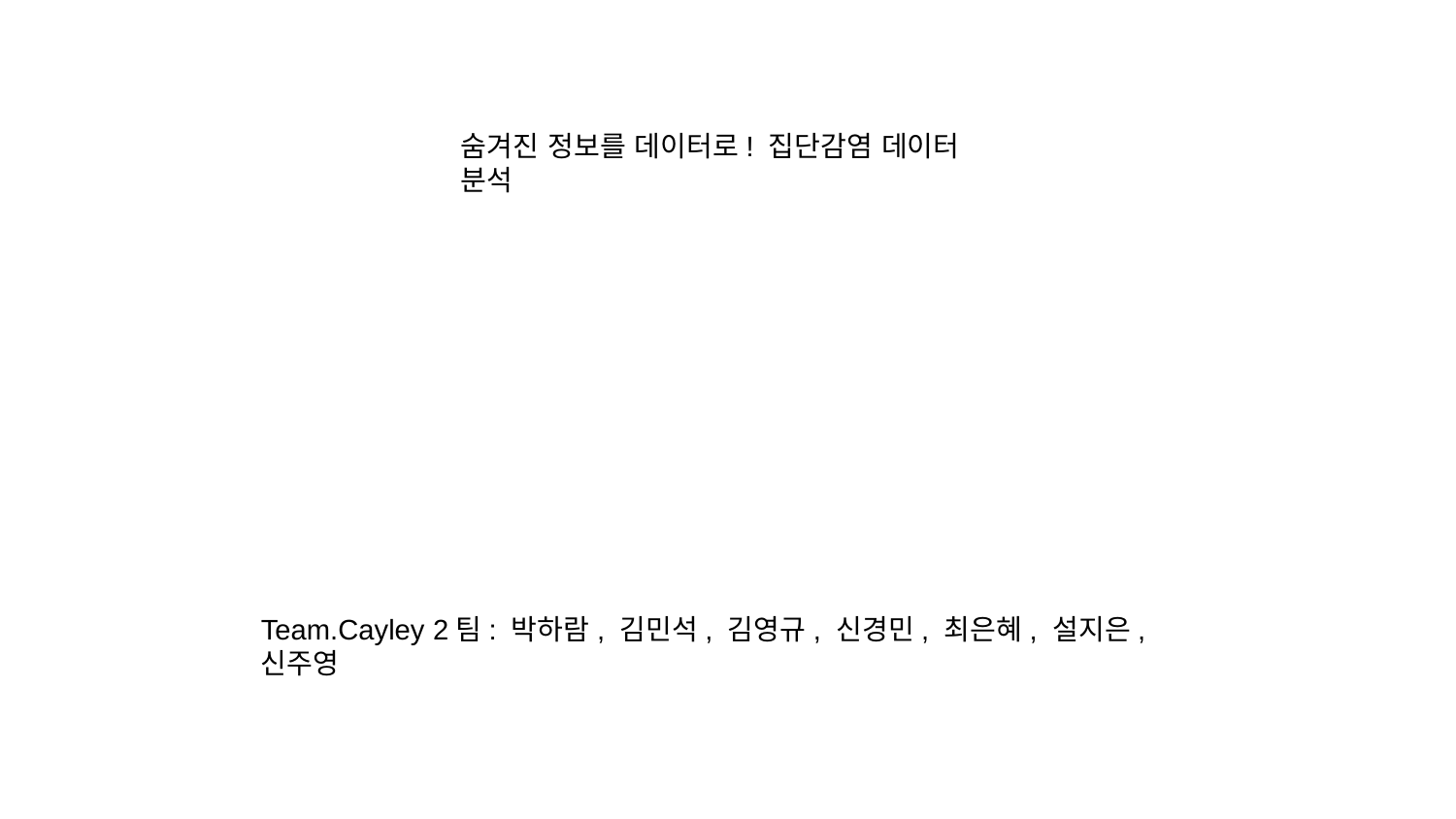

숨겨진 정보를 데이터로! 집단감염 데이터 분석
Team.Cayley 2팀: 박하람, 김민석, 김영규, 신경민, 최은혜, 설지은, 신주영